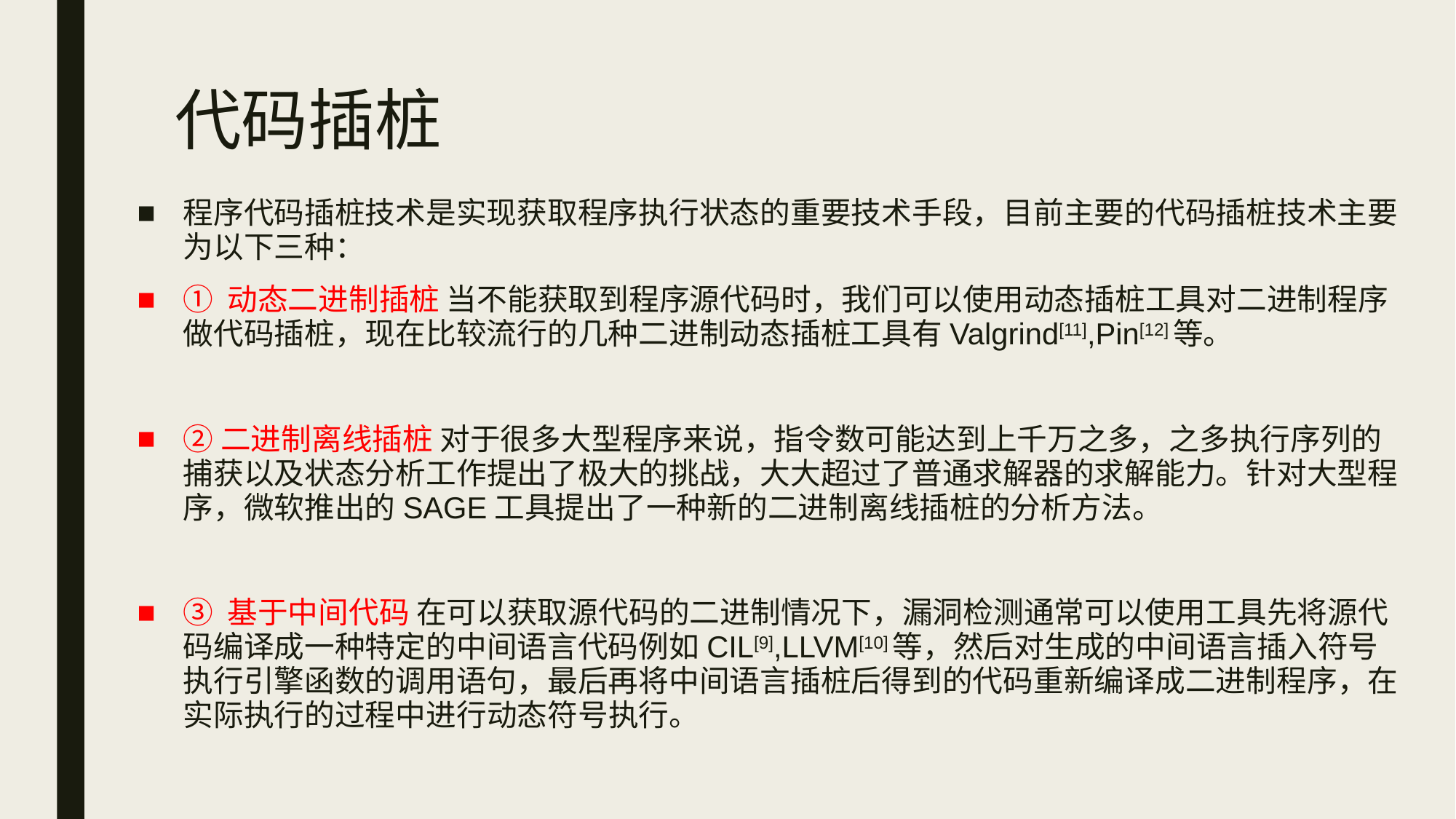

# 代码插桩
程序代码插桩技术是实现获取程序执行状态的重要技术手段，目前主要的代码插桩技术主要为以下三种：
① 动态二进制插桩 当不能获取到程序源代码时，我们可以使用动态插桩工具对二进制程序做代码插桩，现在比较流行的几种二进制动态插桩工具有Valgrind[11],Pin[12]等。

②二进制离线插桩 对于很多大型程序来说，指令数可能达到上千万之多，之多执行序列的捕获以及状态分析工作提出了极大的挑战，大大超过了普通求解器的求解能力。针对大型程序，微软推出的SAGE工具提出了一种新的二进制离线插桩的分析方法。

③ 基于中间代码 在可以获取源代码的二进制情况下，漏洞检测通常可以使用工具先将源代码编译成一种特定的中间语言代码例如CIL[9],LLVM[10]等，然后对生成的中间语言插入符号执行引擎函数的调用语句，最后再将中间语言插桩后得到的代码重新编译成二进制程序，在实际执行的过程中进行动态符号执行。